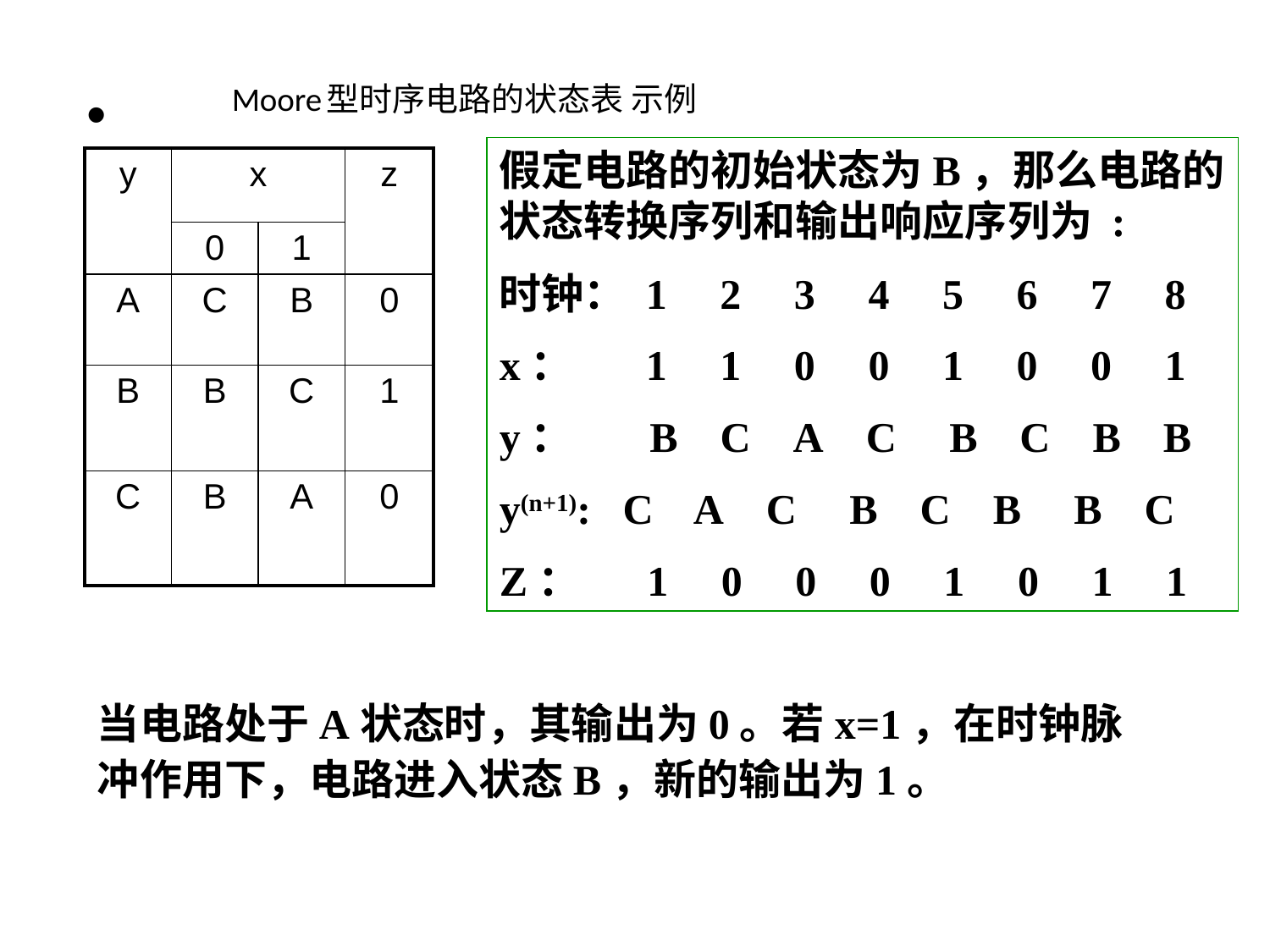

# Moore型时序电路的状态表 示例

假定电路的初始状态为B，那么电路的状态转换序列和输出响应序列为 :
时钟： 1     2     3     4     5     6     7     8
x：    	 1     1     0     0     1     0     0     1
y：       B    C    A    C     B    C    B    B
y(n+1):   C    A    C     B    C    B     B    C
Z：      1     0     0     0     1     0     1     1
| y | x |  | z |
| --- | --- | --- | --- |
|  | 0 | 1 |  |
| A | C | B | 0 |
| B | B | C | 1 |
| C | B | A | 0 |
当电路处于A状态时，其输出为0。若x=1，在时钟脉冲作用下，电路进入状态B，新的输出为1。